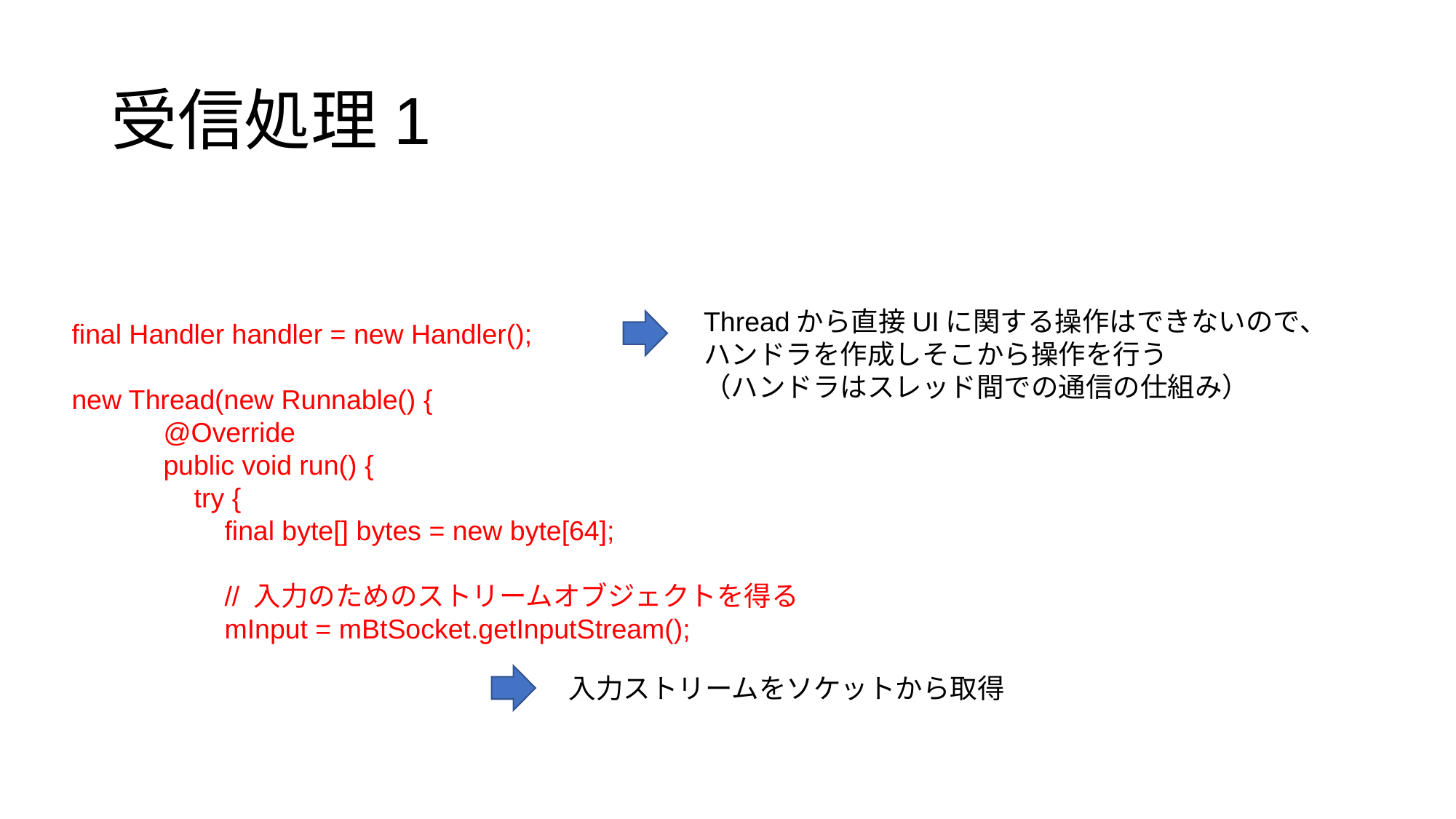

# 受信処理1
Threadから直接UIに関する操作はできないので、
ハンドラを作成しそこから操作を行う
（ハンドラはスレッド間での通信の仕組み）

final Handler handler = new Handler();

new Thread(new Runnable() {
            @Override
            public void run() {
                try {
                    final byte[] bytes = new byte[64];

                    // 入力のためのストリームオブジェクトを得る
                    mInput = mBtSocket.getInputStream();

入力ストリームをソケットから取得